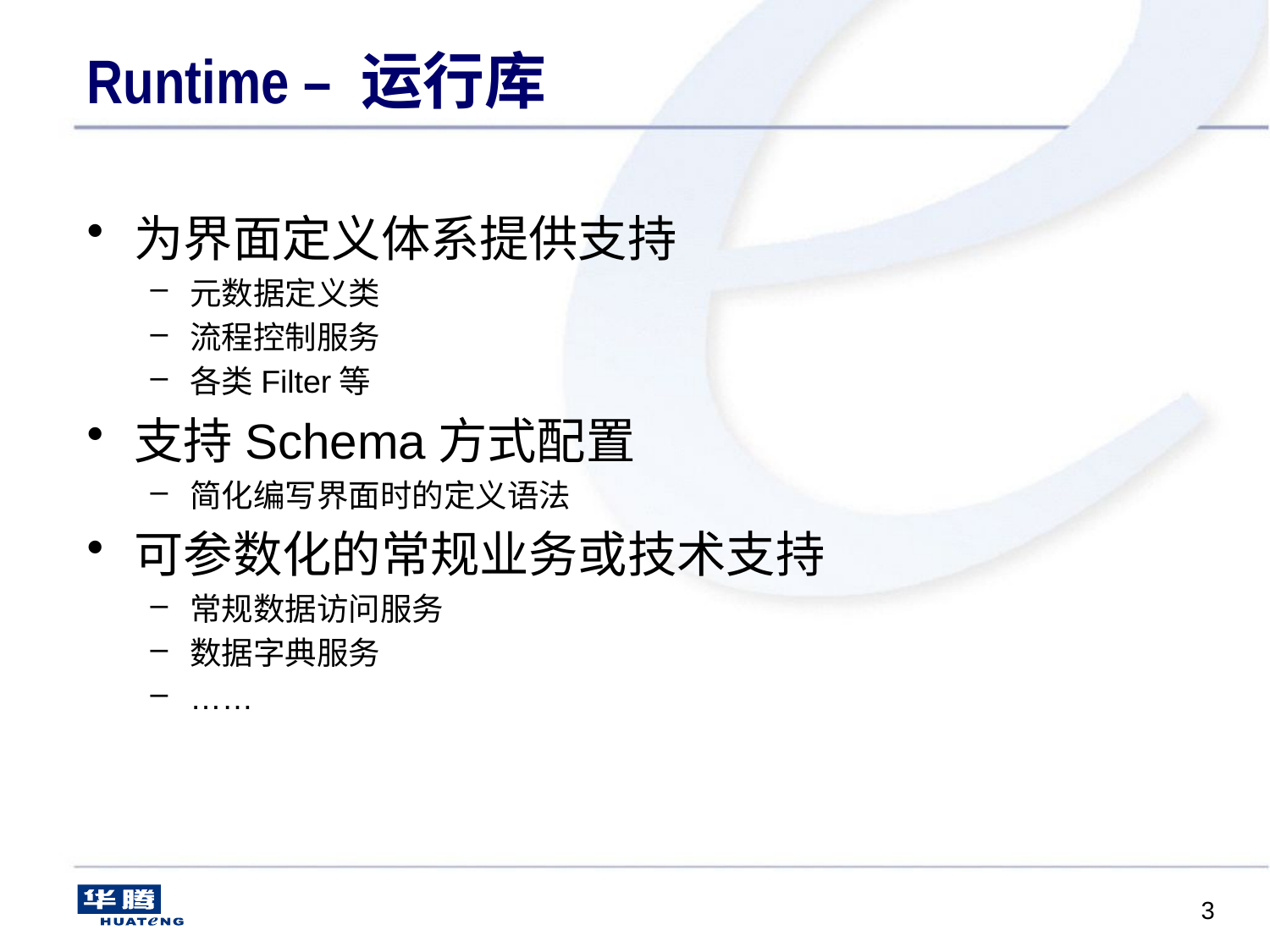

# Runtime – 运行库
为界面定义体系提供支持
元数据定义类
流程控制服务
各类Filter等
支持Schema方式配置
简化编写界面时的定义语法
可参数化的常规业务或技术支持
常规数据访问服务
数据字典服务
……
3